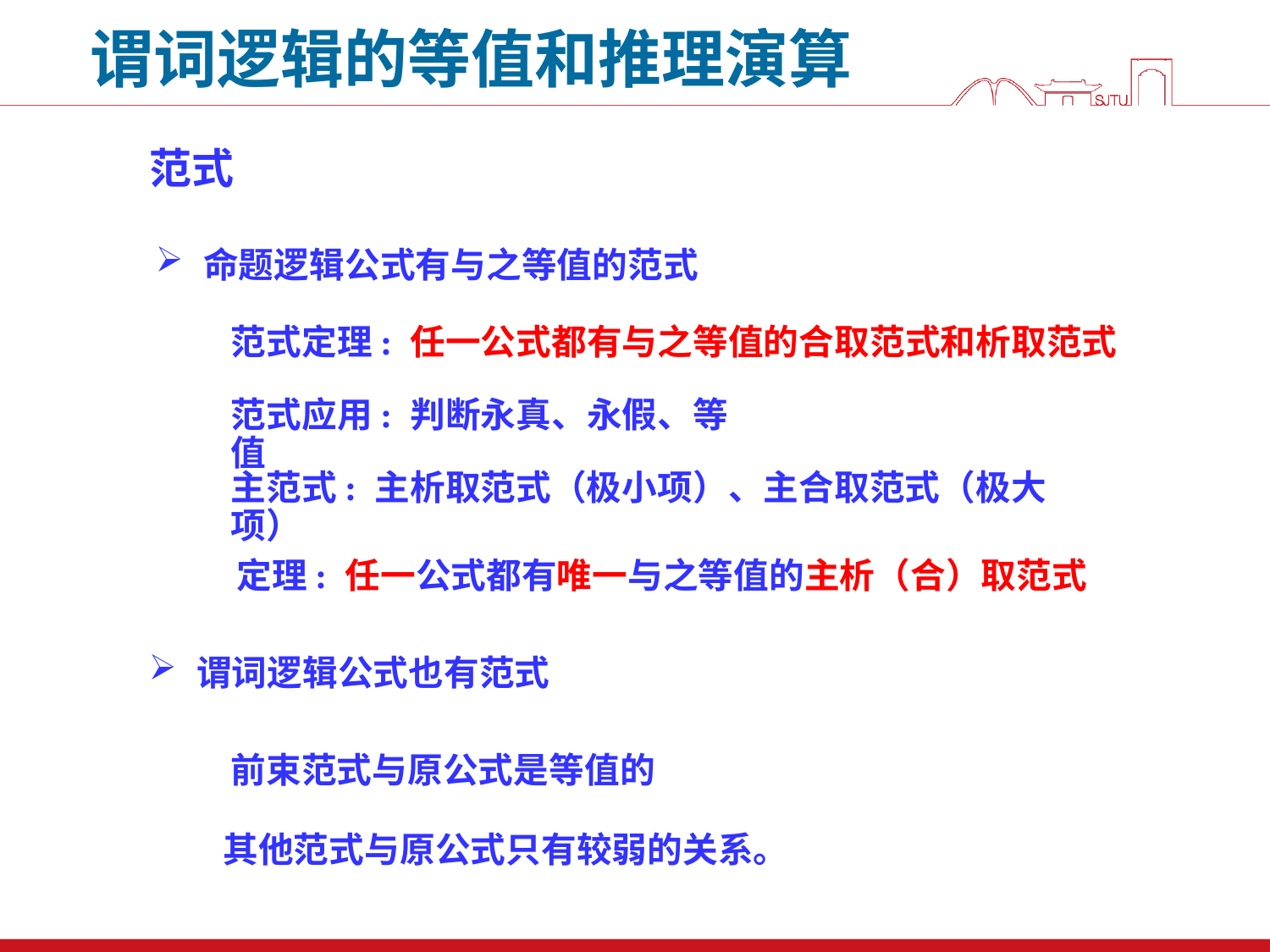

谓词逻辑的等值和推理演算
范式
命题逻辑公式有与之等值的范式
范式定理: 任一公式都有与之等值的合取范式和析取范式
范式应用: 判断永真、永假、等值
主范式: 主析取范式（极小项）、主合取范式（极大项）
定理: 任一公式都有唯一与之等值的主析（合）取范式
谓词逻辑公式也有范式
前束范式与原公式是等值的
其他范式与原公式只有较弱的关系。